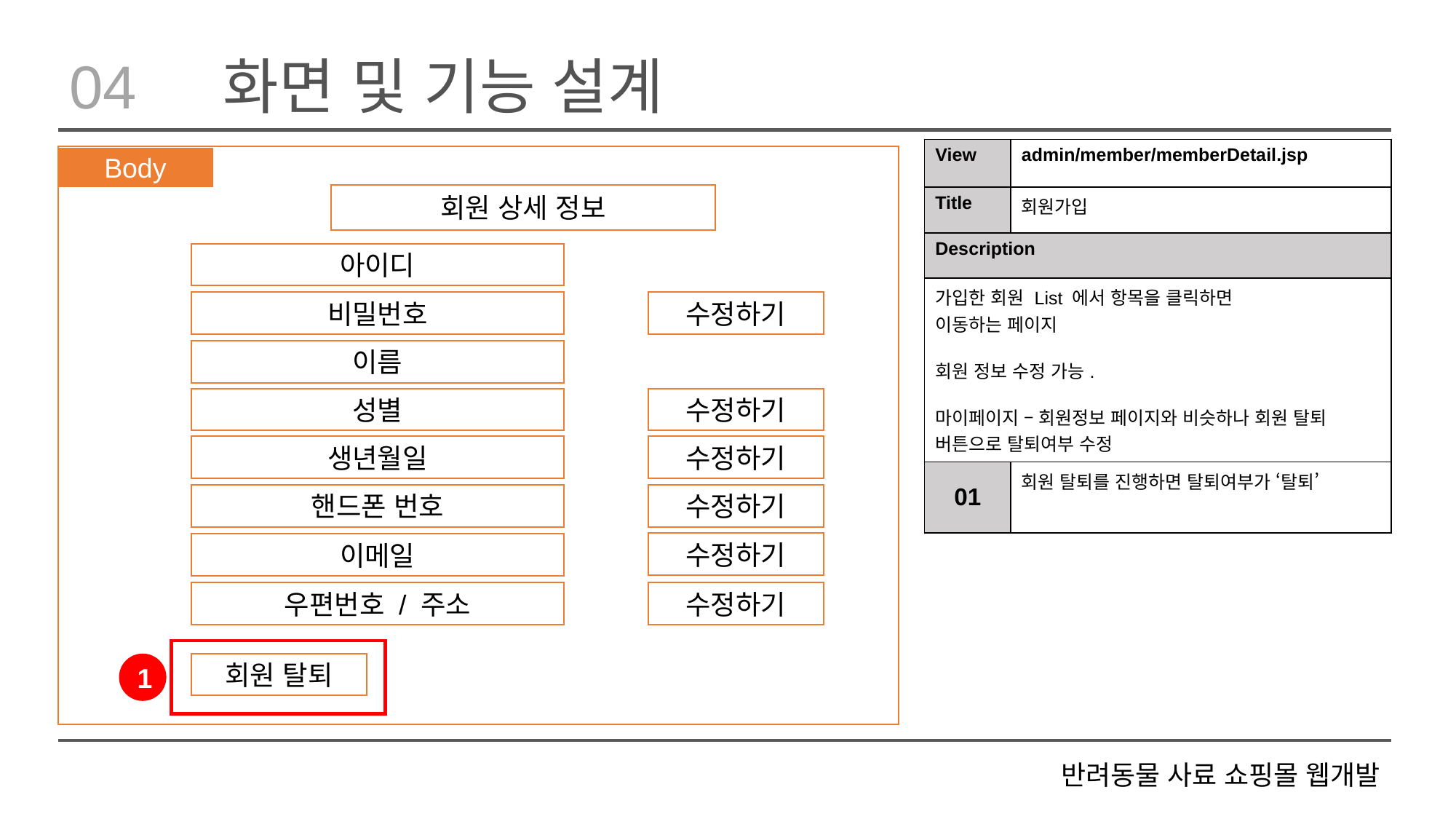

04
화면 및 기능 설계
| View | admin/member/memberDetail.jsp |
| --- | --- |
| Title | 회원가입 |
| Description |  |
| 가입한 회원 List 에서 항목을 클릭하면 이동하는 페이지 회원 정보 수정 가능. 마이페이지 – 회원정보 페이지와 비슷하나 회원 탈퇴 버튼으로 탈퇴여부 수정 |  |
| 01 | 회원 탈퇴를 진행하면 탈퇴여부가 ‘탈퇴’ |

Body
회원 상세 정보
아이디
수정하기
비밀번호
이름
성별
수정하기
생년월일
수정하기
핸드폰 번호
수정하기
수정하기
이메일
우편번호 / 주소
수정하기

회원 탈퇴
1
반려동물 사료 쇼핑몰 웹개발